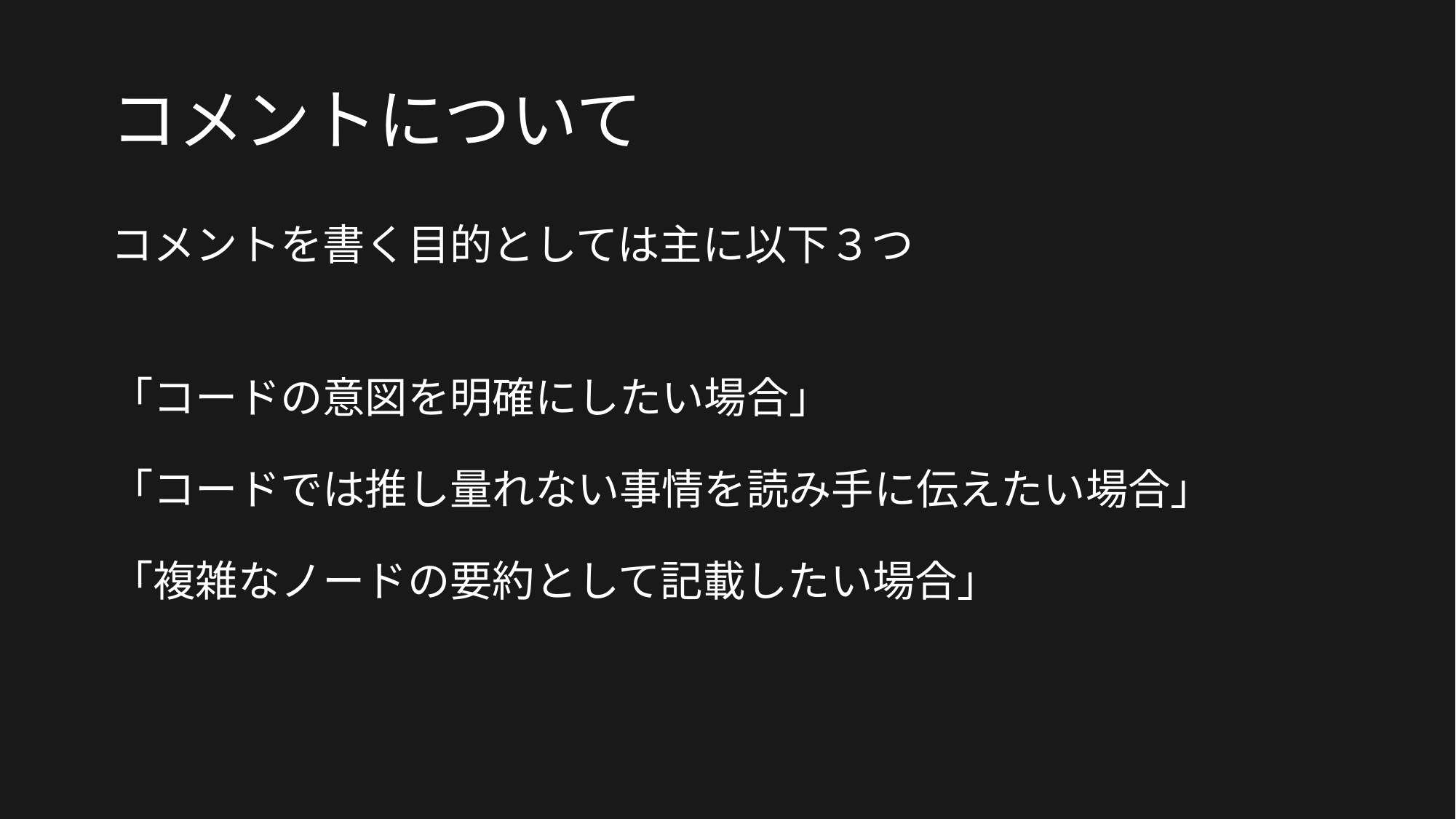

# コメントについて
コメントを書く目的としては主に以下３つ

「コードの意図を明確にしたい場合」
「コードでは推し量れない事情を読み手に伝えたい場合」
「複雑なノードの要約として記載したい場合」